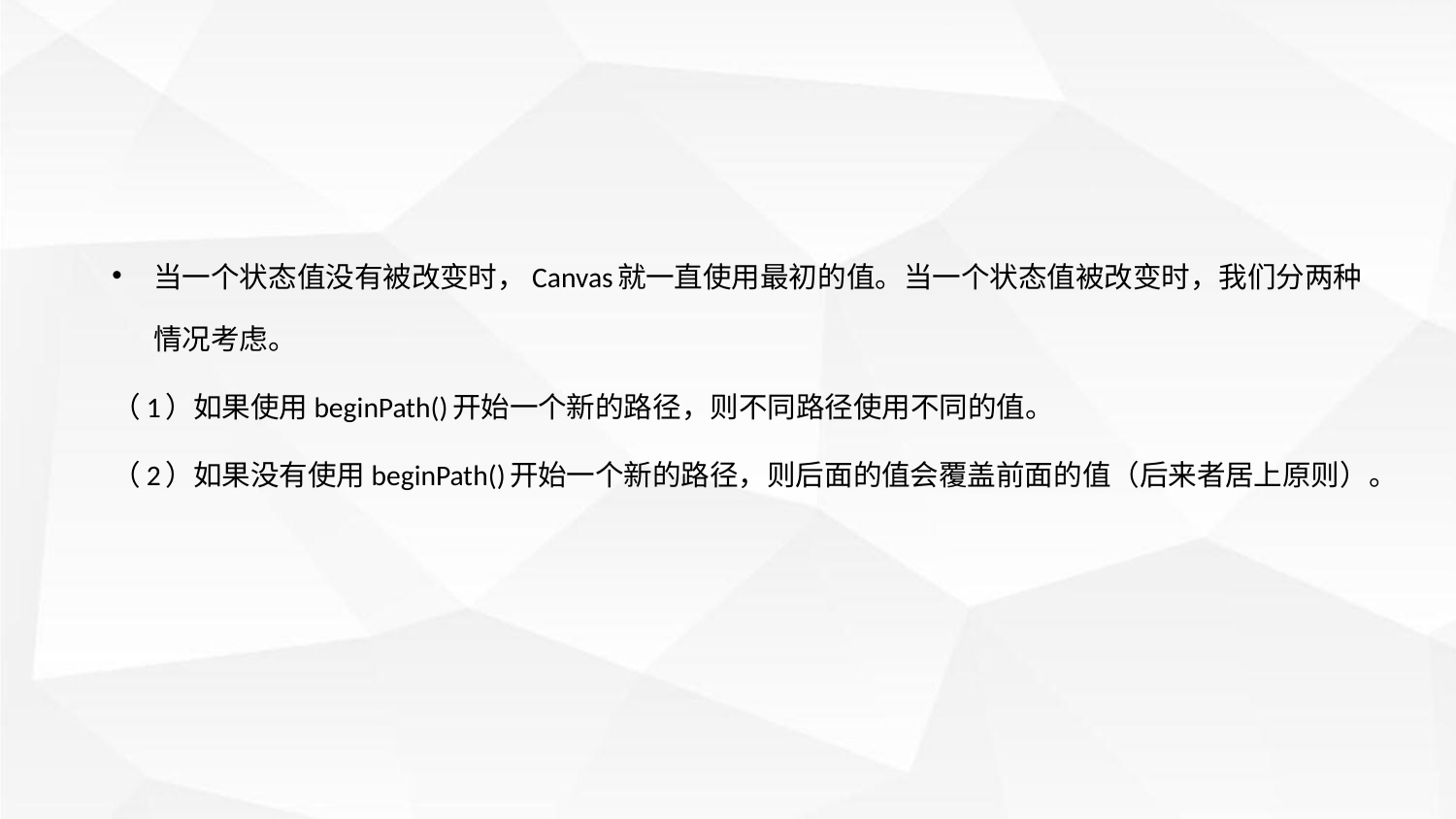

当一个状态值没有被改变时，Canvas就一直使用最初的值。当一个状态值被改变时，我们分两种情况考虑。
（1）如果使用beginPath()开始一个新的路径，则不同路径使用不同的值。
（2）如果没有使用beginPath()开始一个新的路径，则后面的值会覆盖前面的值（后来者居上原则）。